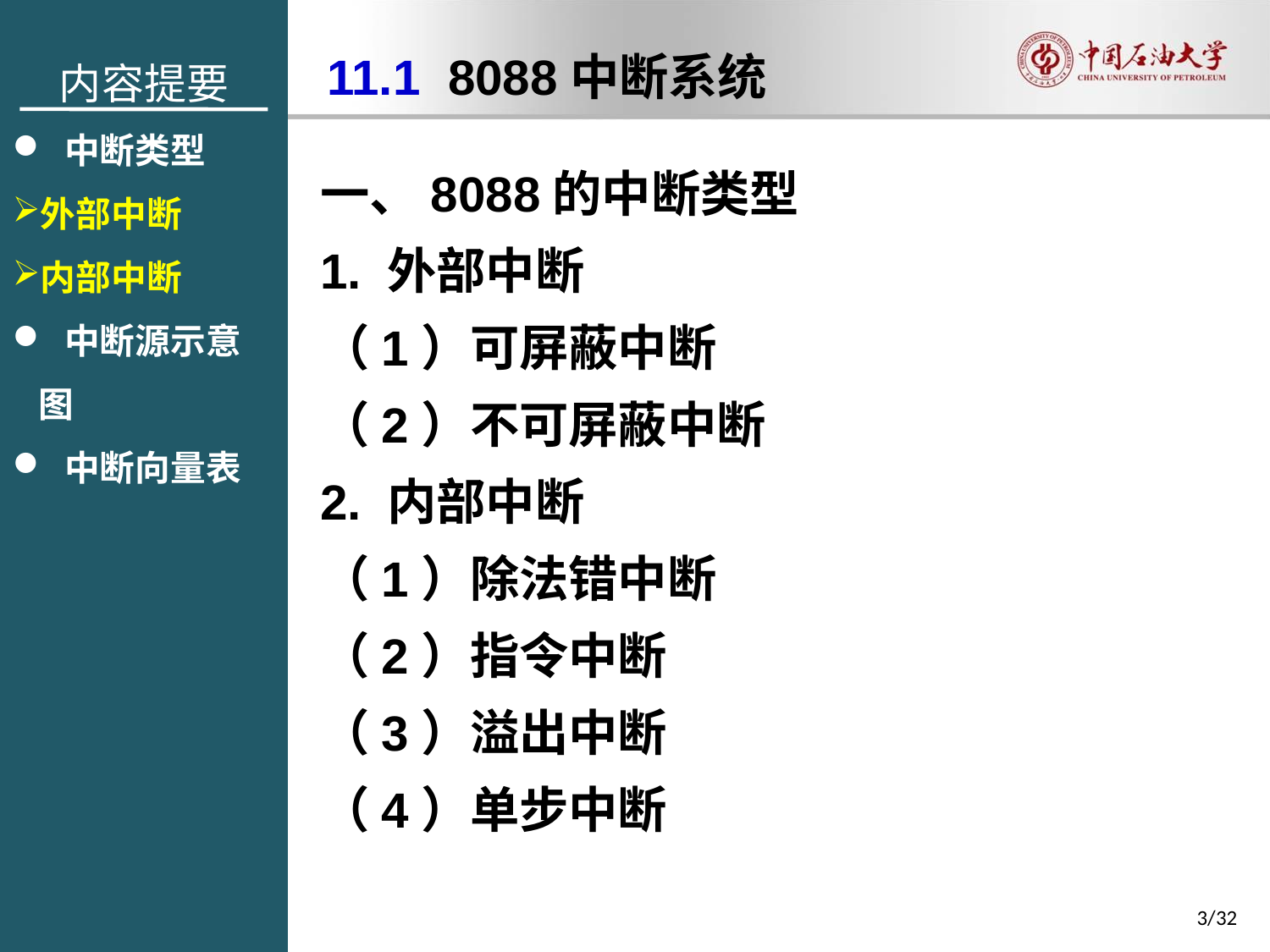

内容提要
 中断类型
外部中断
内部中断
 中断源示意图
 中断向量表
11.1  8088中断系统
一、8088的中断类型
1. 外部中断
（1）可屏蔽中断
（2）不可屏蔽中断
2. 内部中断
（1）除法错中断
（2）指令中断
（3）溢出中断
（4）单步中断
3/32